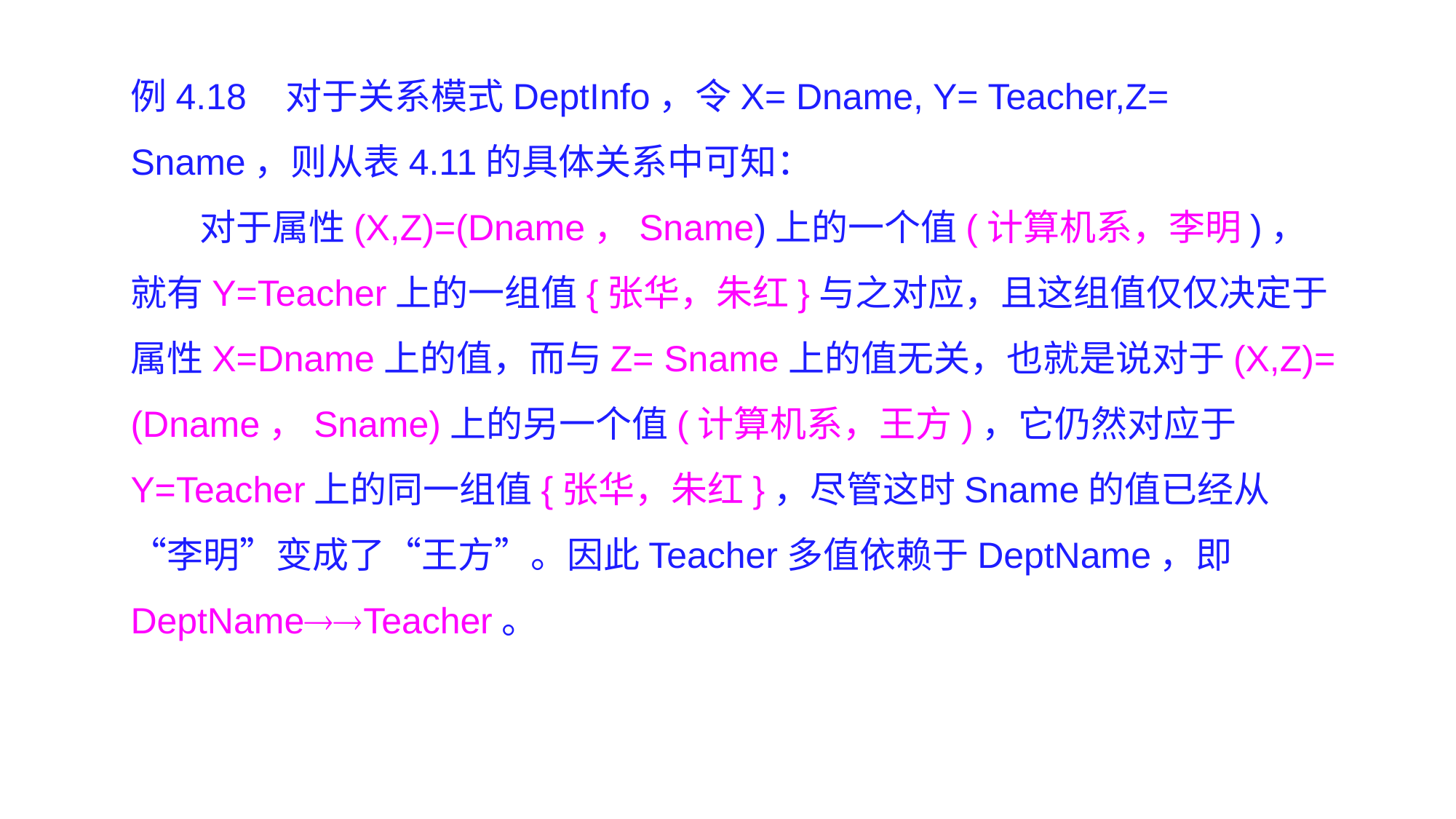

例4.18   对于关系模式DeptInfo，令X= Dname, Y= Teacher,Z= Sname，则从表4.11的具体关系中可知：
对于属性(X,Z)=(Dname，Sname)上的一个值(计算机系，李明)，就有Y=Teacher上的一组值{张华，朱红}与之对应，且这组值仅仅决定于属性X=Dname上的值，而与Z= Sname上的值无关，也就是说对于(X,Z)= (Dname，Sname)上的另一个值(计算机系，王方)，它仍然对应于Y=Teacher上的同一组值{张华，朱红}，尽管这时Sname的值已经从“李明”变成了“王方”。因此Teacher多值依赖于DeptName，即DeptName→→Teacher。